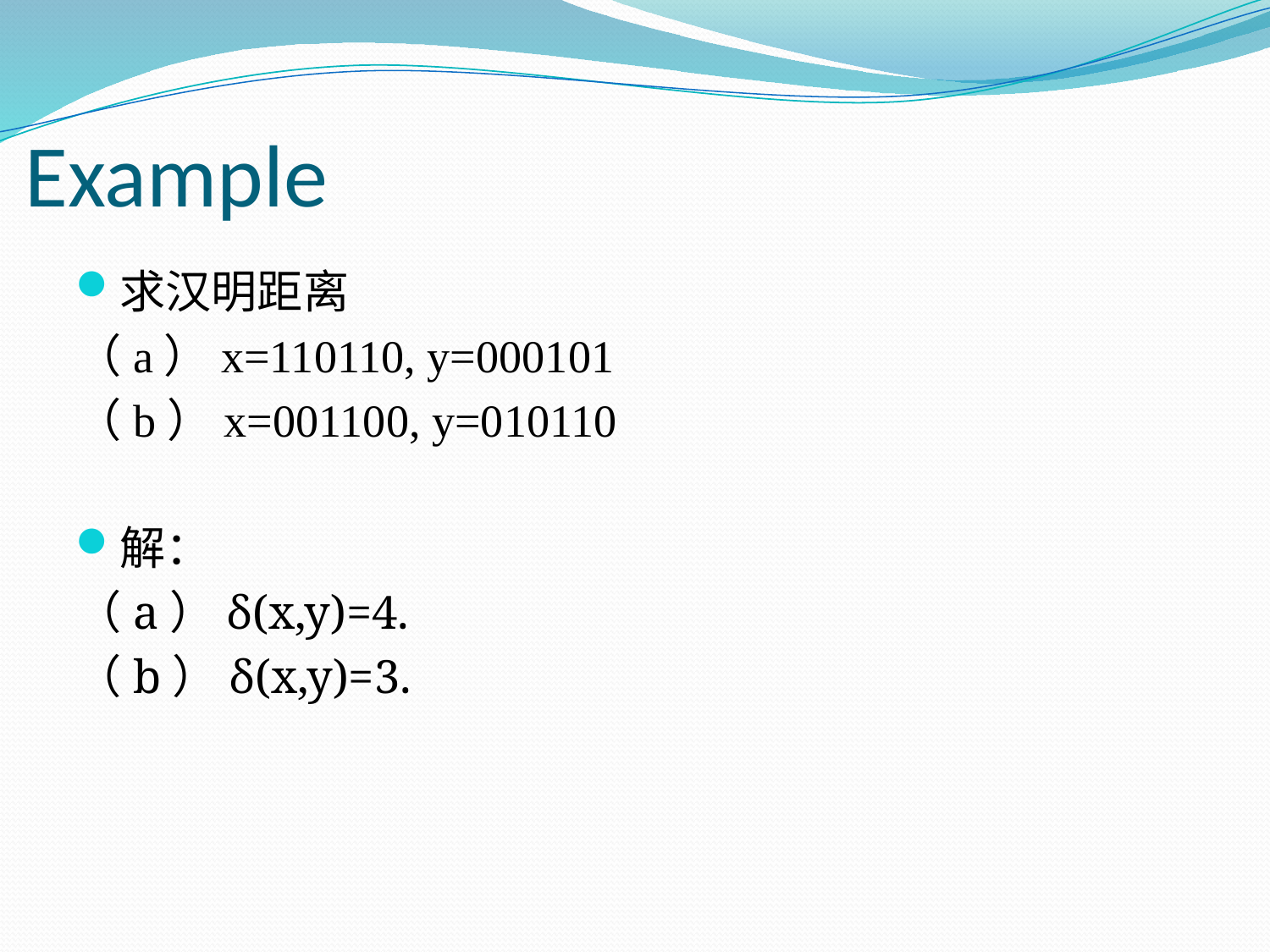

# Example
求汉明距离
（a）x=110110, y=000101
（b）x=001100, y=010110

解：
（a）δ(x,y)=4.
（b）δ(x,y)=3.